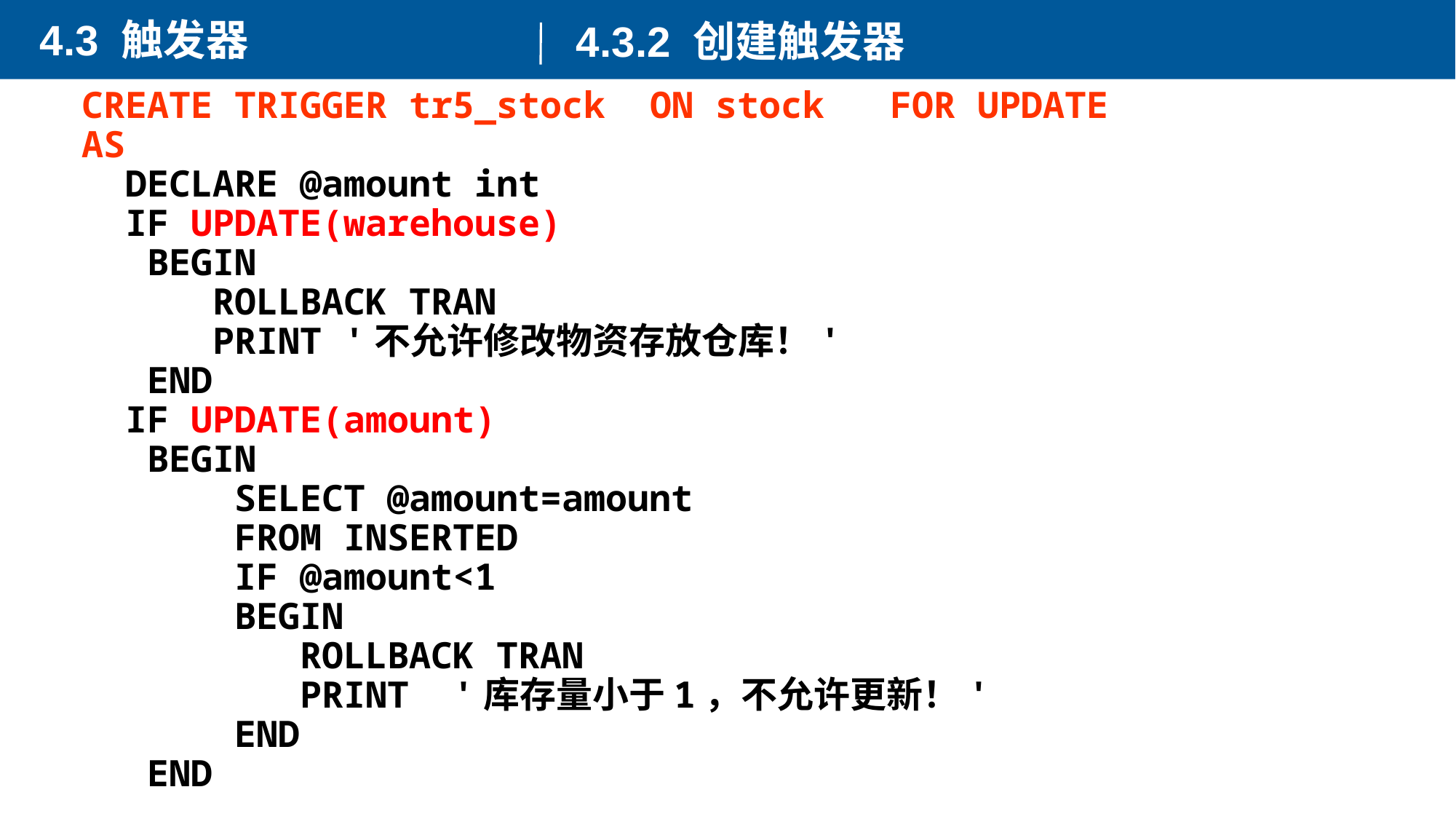

4.3 触发器
4.3.2 创建触发器
CREATE TRIGGER tr5_stock  ON stock   FOR UPDATE
AS
  DECLARE @amount int
  IF UPDATE(warehouse)
   BEGIN
      ROLLBACK TRAN
      PRINT '不允许修改物资存放仓库！'
   END
  IF UPDATE(amount)
   BEGIN
       SELECT @amount=amount
       FROM INSERTED
       IF @amount<1
       BEGIN
          ROLLBACK TRAN
          PRINT  '库存量小于1，不允许更新！'
       END
   END